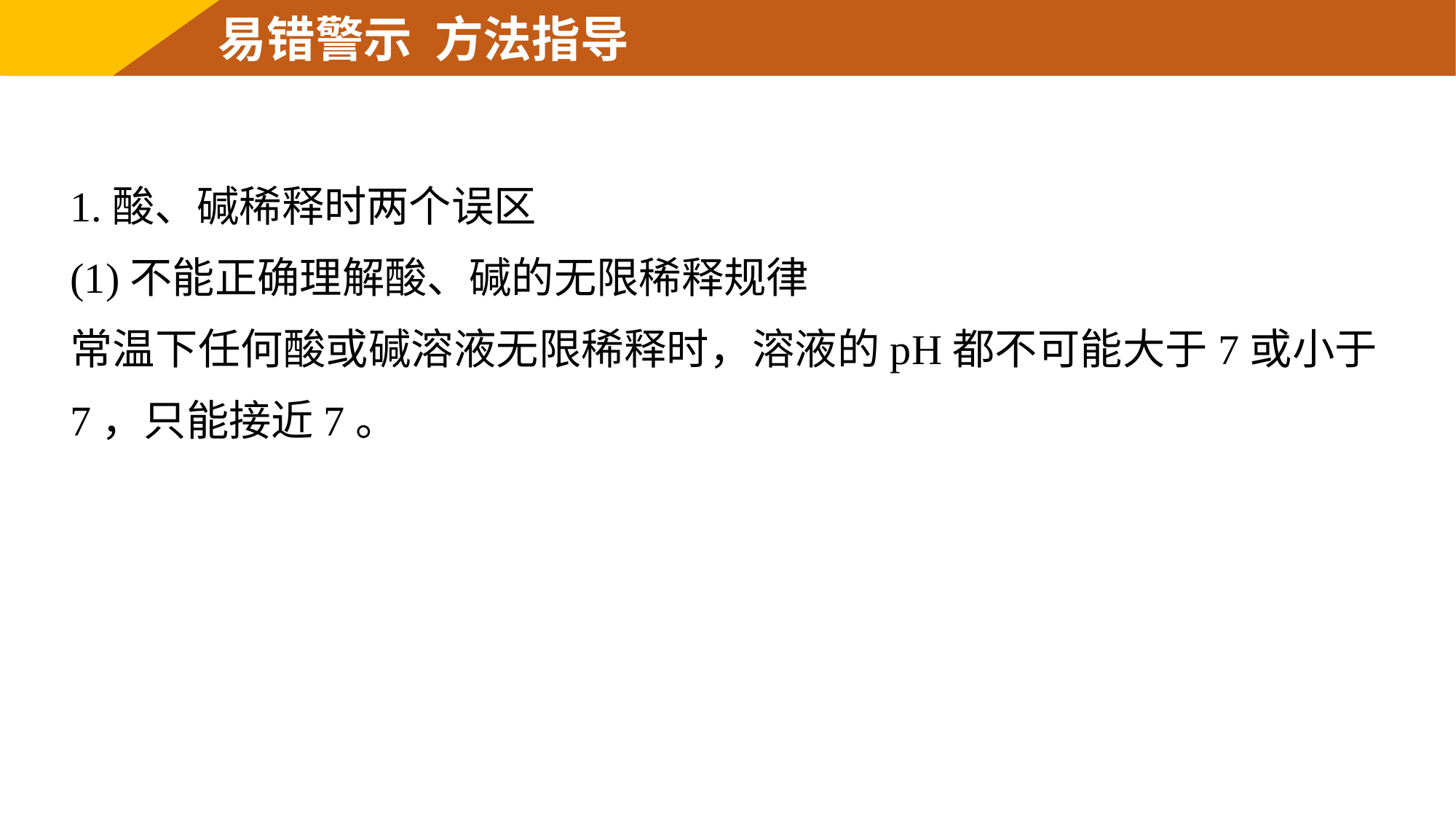

易错警示  方法指导
1.酸、碱稀释时两个误区
(1)不能正确理解酸、碱的无限稀释规律
常温下任何酸或碱溶液无限稀释时，溶液的pH都不可能大于7或小于7，只能接近7。